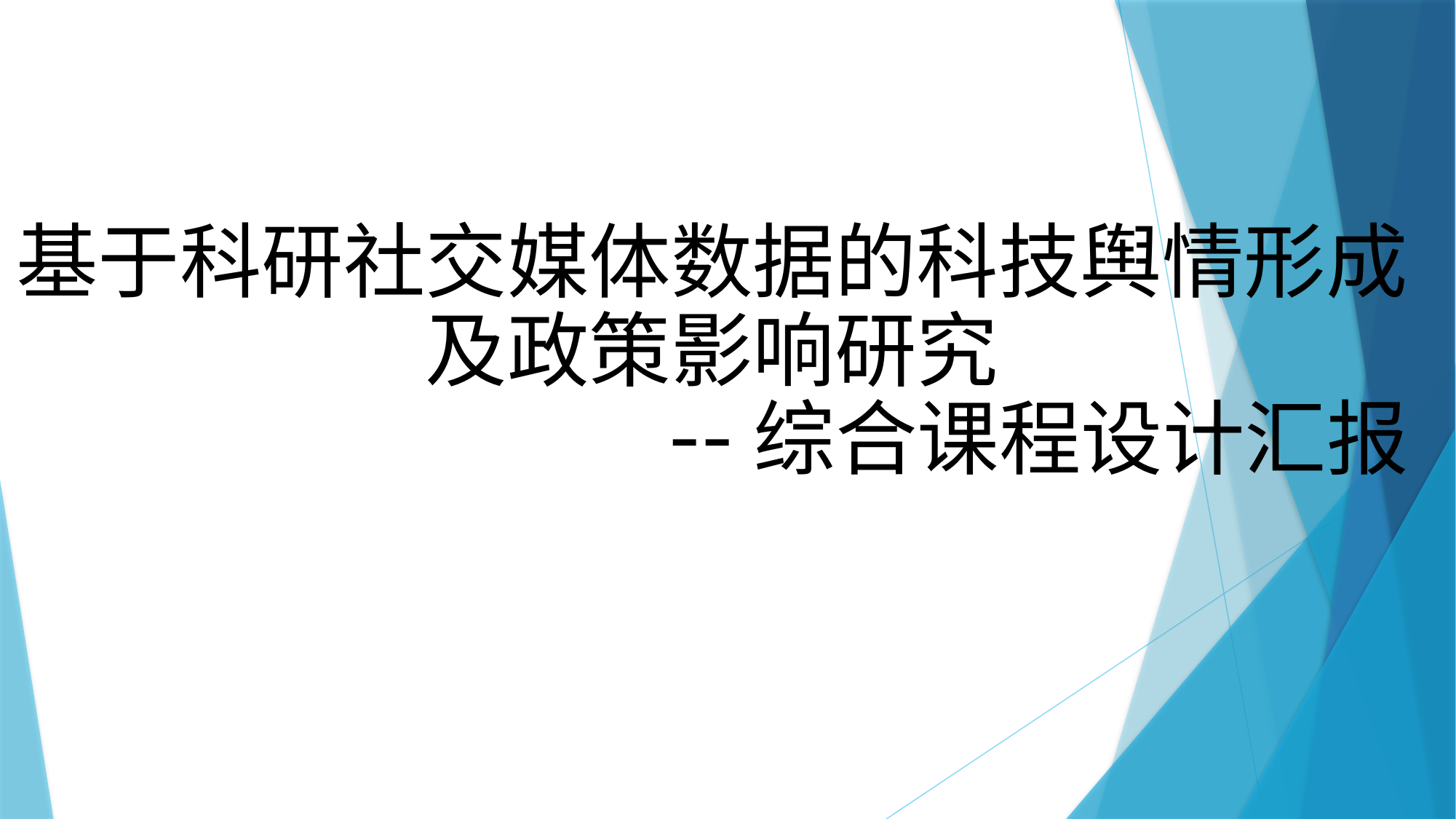

基于科研社交媒体数据的科技舆情形成及政策影响研究
--综合课程设计汇报